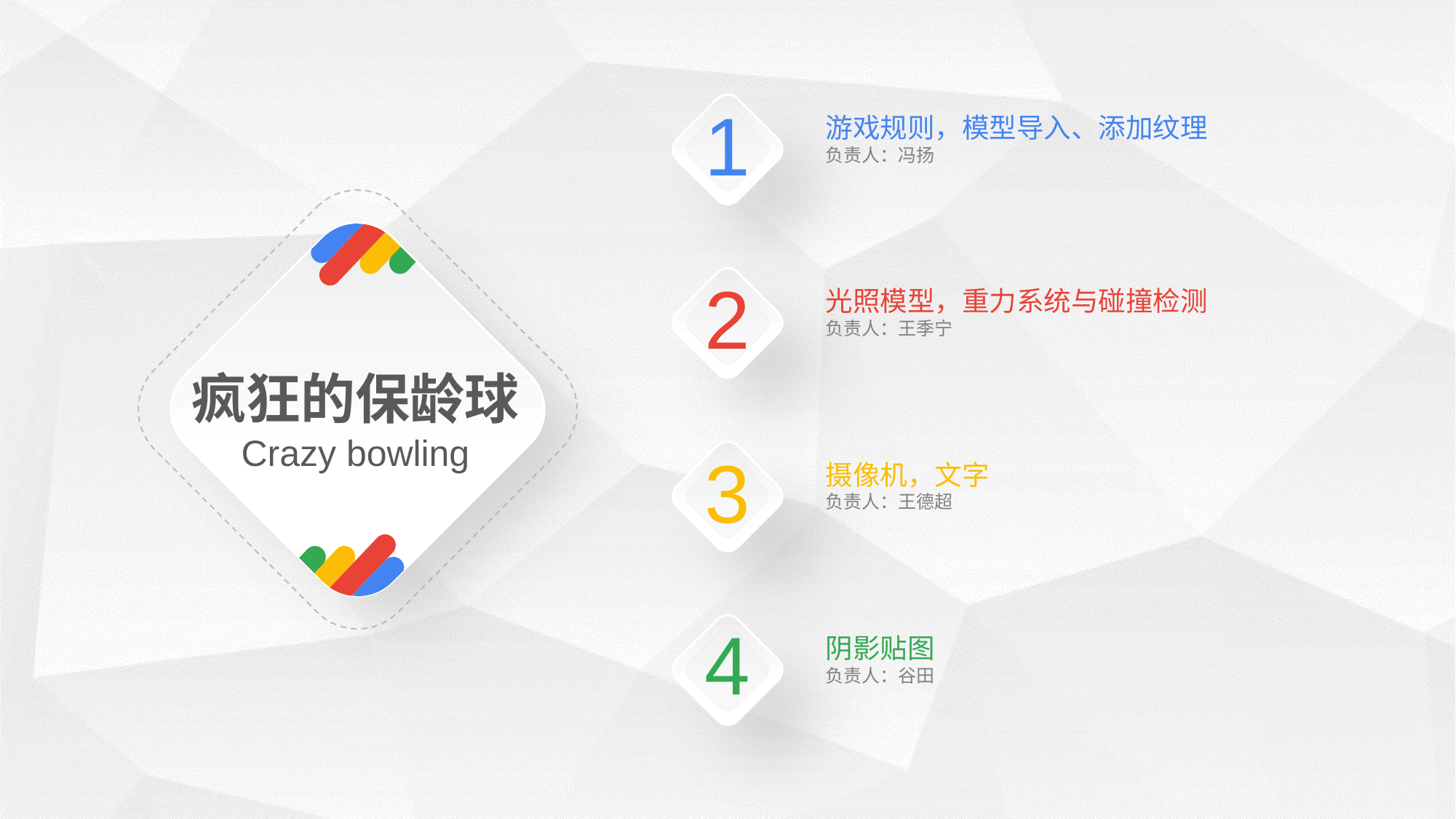

1

游戏规则，模型导入、添加纹理
负责人：冯扬

2

光照模型，重力系统与碰撞检测
负责人：王季宁
疯狂的保龄球
Crazy bowling
3

摄像机，文字
负责人：王德超
4

阴影贴图
负责人：谷田